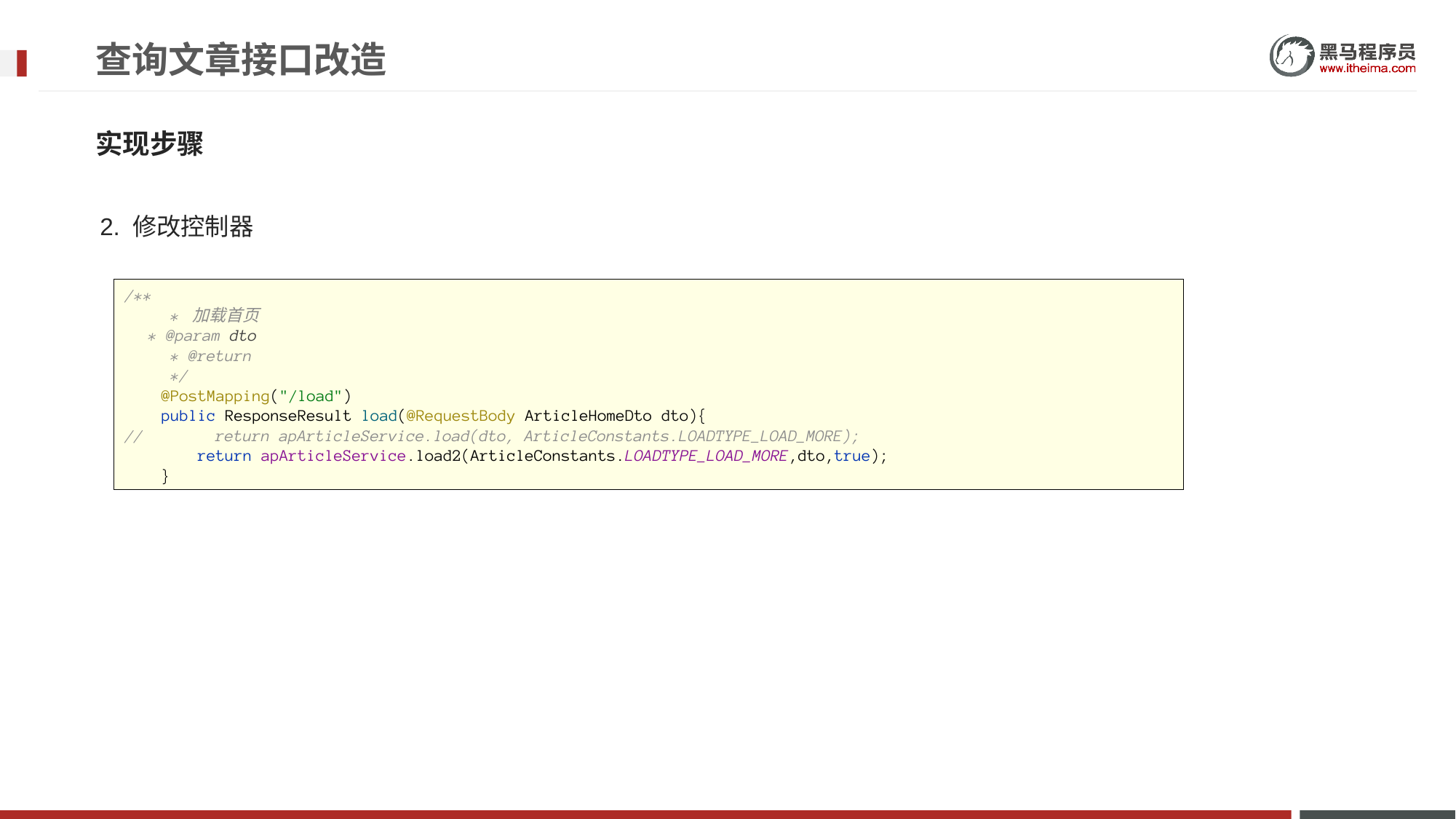

# 查询文章接口改造
实现步骤
2. 修改控制器
/**
     * 加载首页
     * @param dto
     * @return
     */
    @PostMapping("/load")
    public ResponseResult load(@RequestBody ArticleHomeDto dto){
//        return apArticleService.load(dto, ArticleConstants.LOADTYPE_LOAD_MORE);
        return apArticleService.load2(ArticleConstants.LOADTYPE_LOAD_MORE,dto,true);
    }